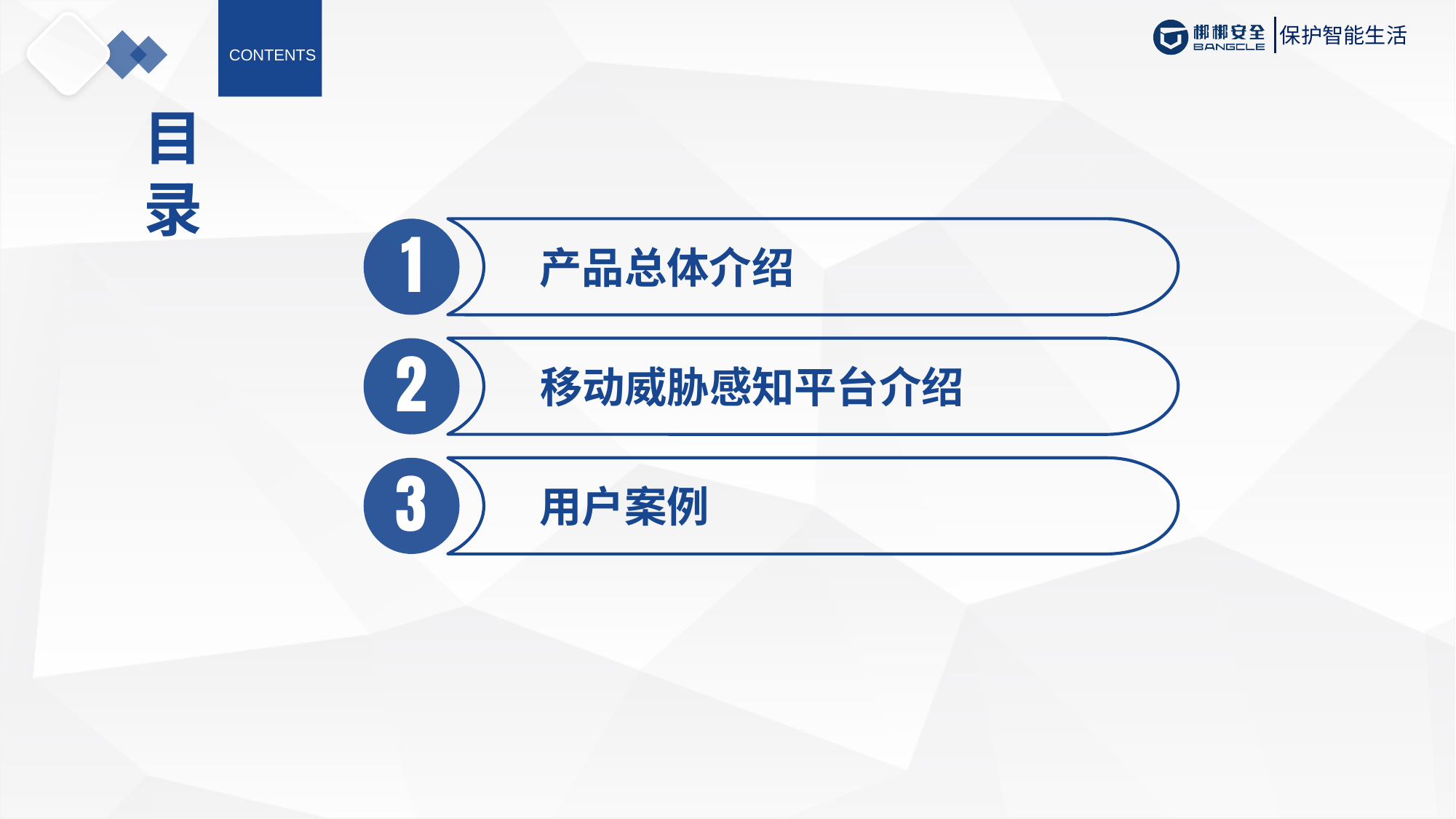

CONTENTS
目
录
1

产品总体介绍
2

移动威胁感知平台介绍
3

用户案例